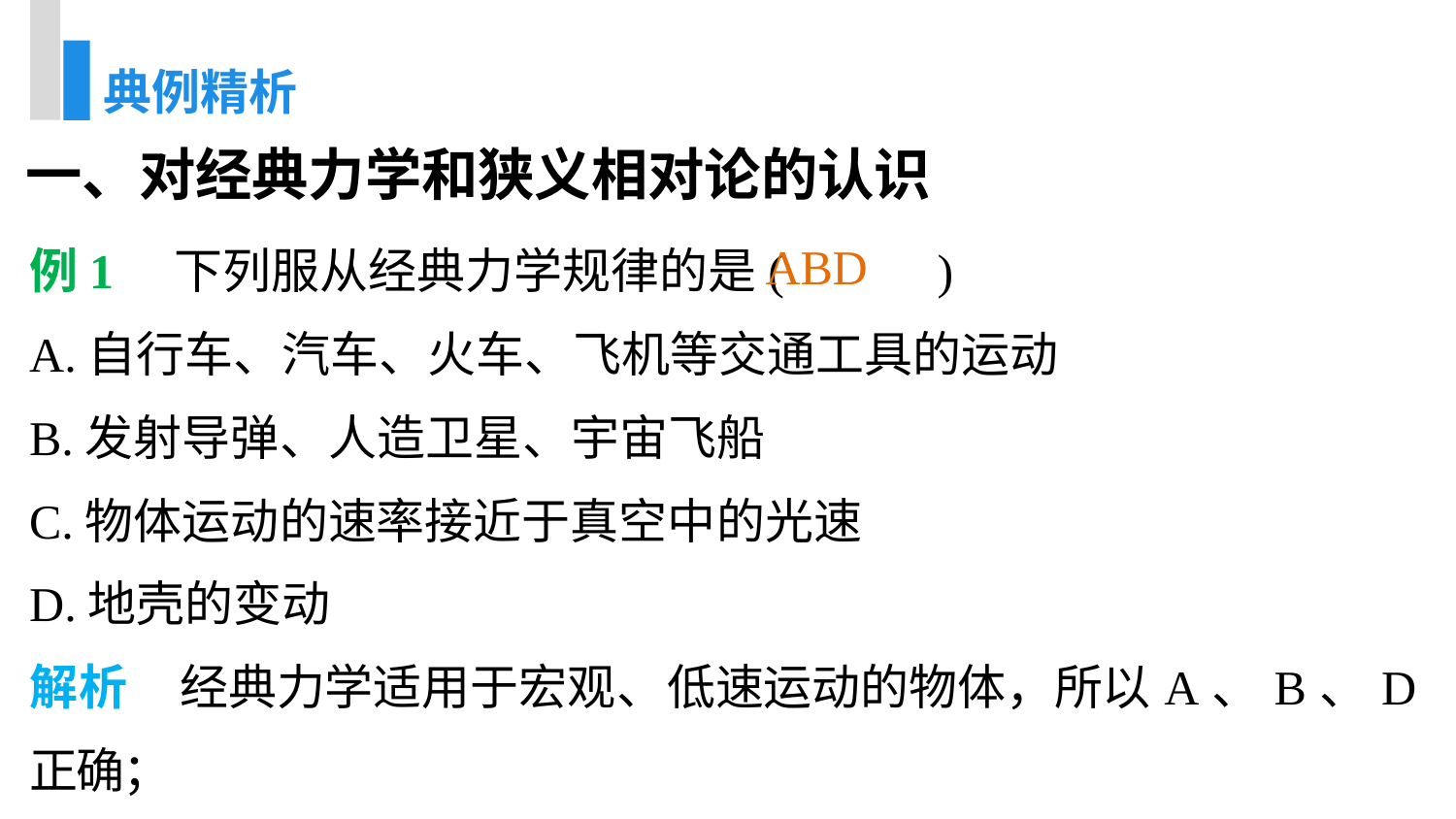

典例精析
一、对经典力学和狭义相对论的认识
例1　下列服从经典力学规律的是(　   　)
A.自行车、汽车、火车、飞机等交通工具的运动
B.发射导弹、人造卫星、宇宙飞船
C.物体运动的速率接近于真空中的光速
D.地壳的变动
解析　经典力学适用于宏观、低速运动的物体，所以A、B、D正确；
当物体的运动速率接近于光速时，经典力学就不适用了，故C错误.
ABD